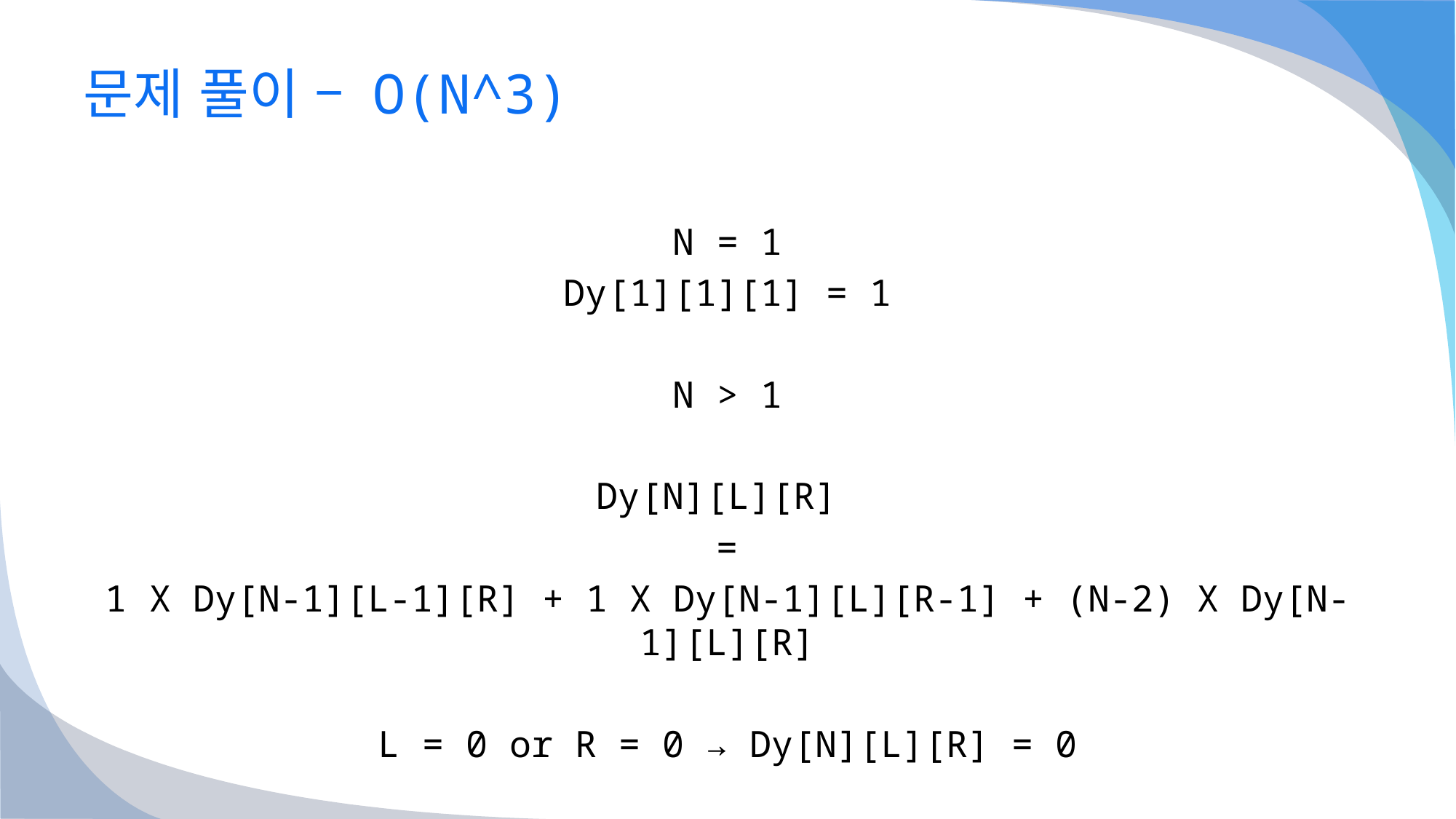

# 문제 풀이 – O(N^3)

N = 1
Dy[1][1][1] = 1

N > 1

Dy[N][L][R]
=
1 X Dy[N-1][L-1][R] + 1 X Dy[N-1][L][R-1] + (N-2) X Dy[N-1][L][R]

L = 0 or R = 0 → Dy[N][L][R] = 0